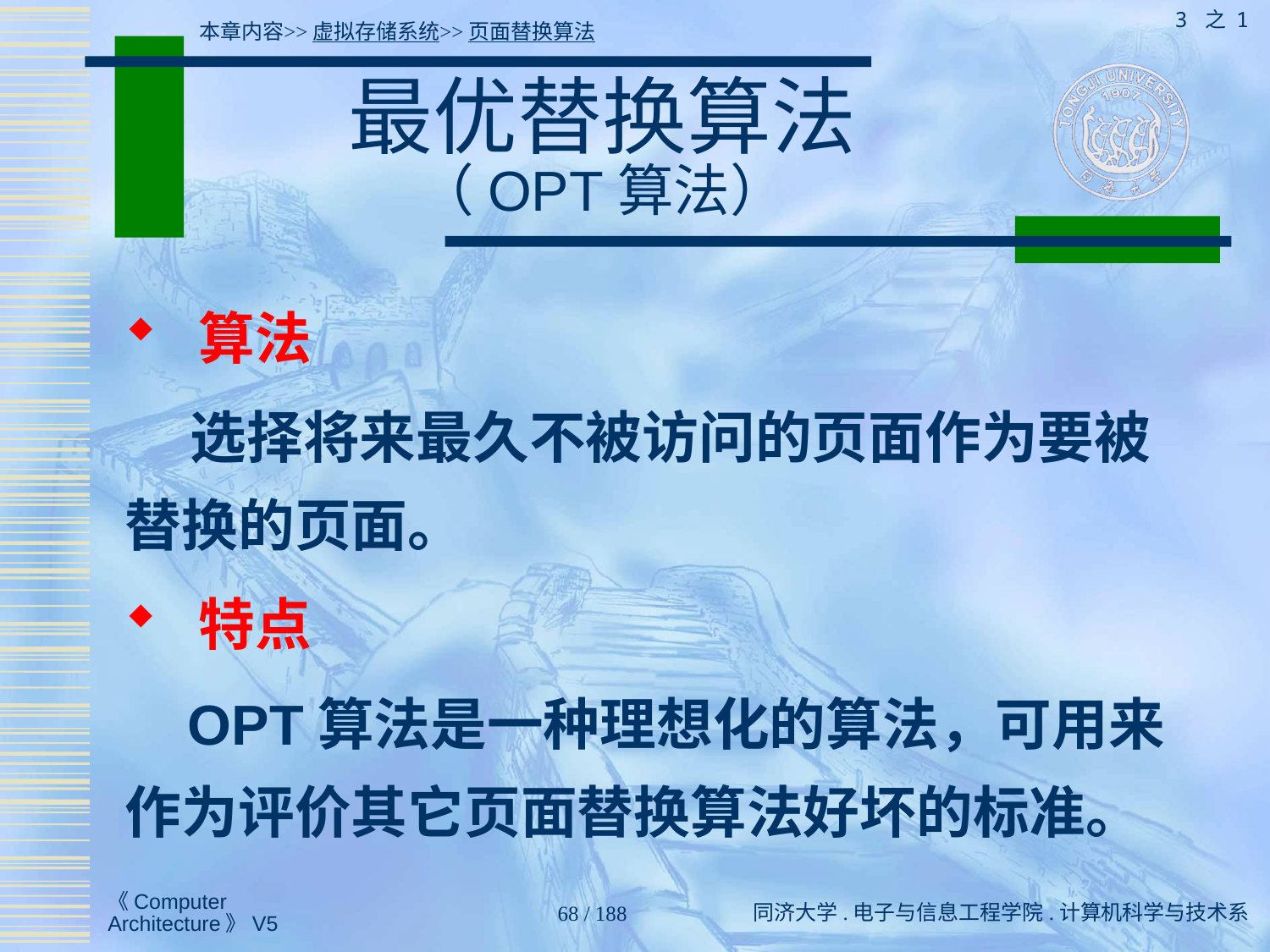

3 之 1
本章内容>>虚拟存储系统>>页面替换算法
# 最优替换算法 （OPT算法）
  算法
    选择将来最久不被访问的页面作为要被替换的页面。
  特点
    OPT算法是一种理想化的算法，可用来作为评价其它页面替换算法好坏的标准。